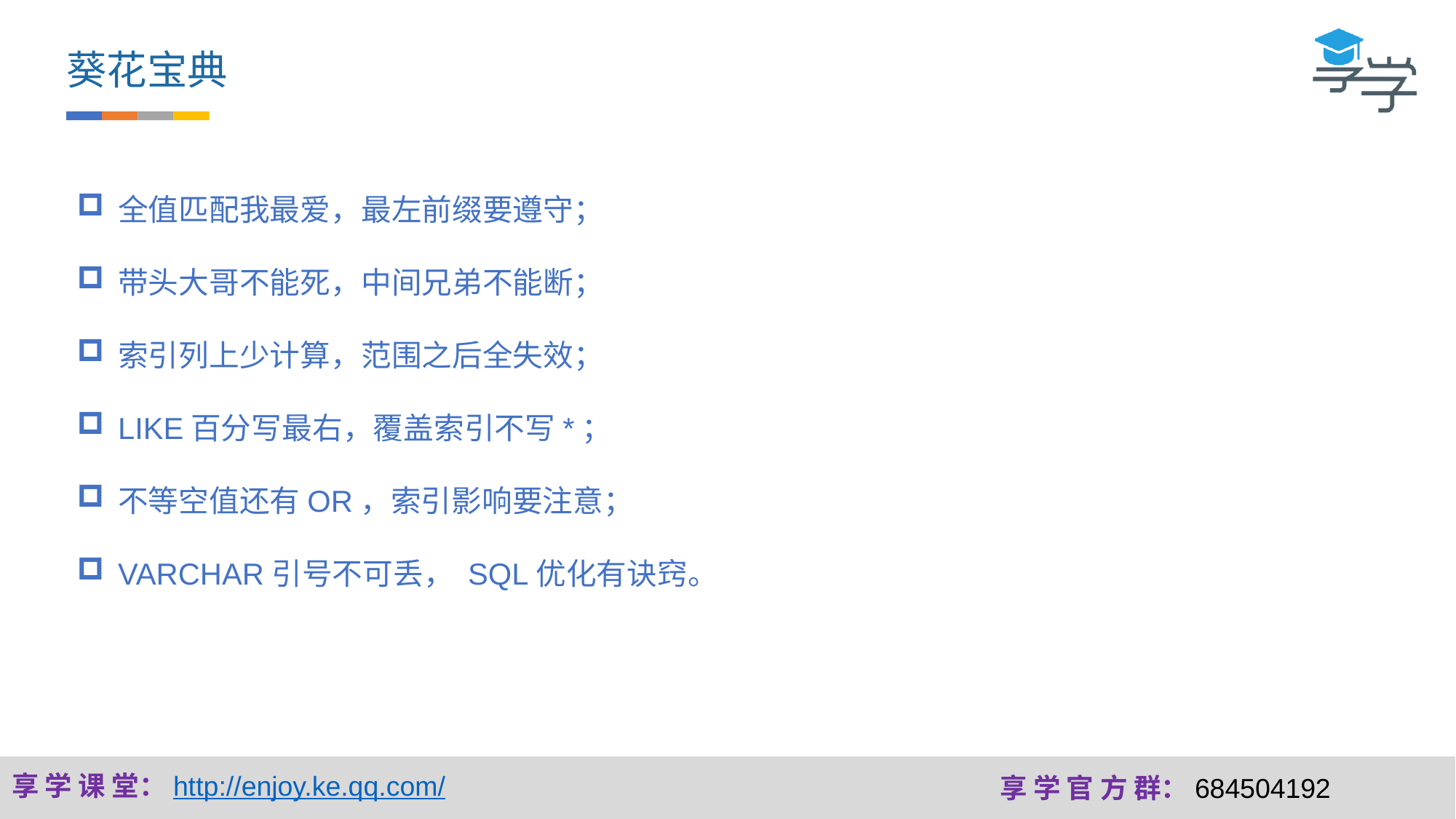

葵花宝典

全值匹配我最爱，最左前缀要遵守；

带头大哥不能死，中间兄弟不能断；

索引列上少计算，范围之后全失效；

LIKE百分写最右，覆盖索引不写*；

不等空值还有OR，索引影响要注意；

VARCHAR引号不可丢， SQL优化有诀窍。